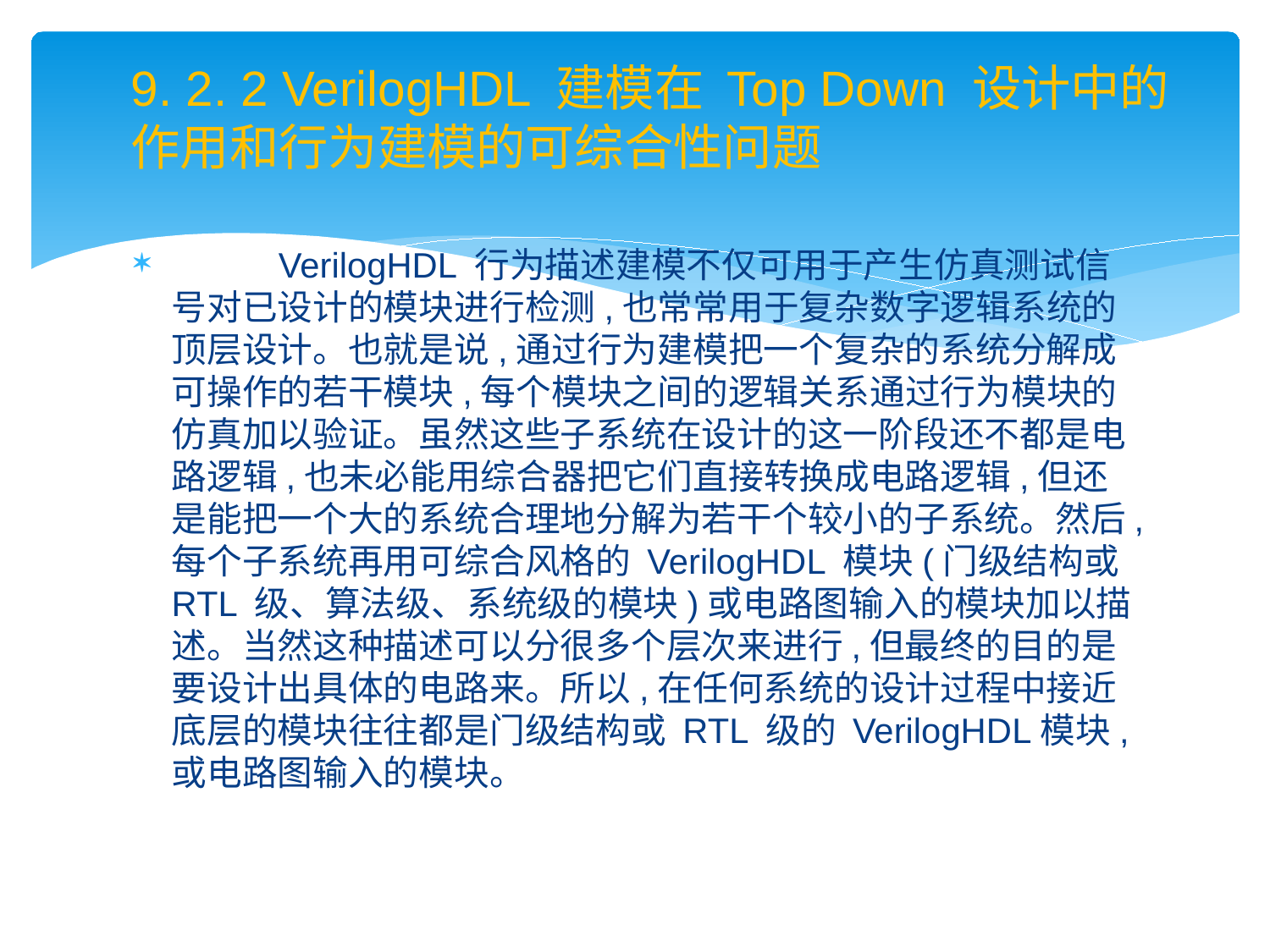

9. 2. 2 VerilogHDL 建模在 Top Down 设计中的作用和行为建模的可综合性问题
           VerilogHDL 行为描述建模不仅可用于产生仿真测试信号对已设计的模块进行检测,也常常用于复杂数字逻辑系统的顶层设计。也就是说,通过行为建模把一个复杂的系统分解成可操作的若干模块,每个模块之间的逻辑关系通过行为模块的仿真加以验证。虽然这些子系统在设计的这一阶段还不都是电路逻辑,也未必能用综合器把它们直接转换成电路逻辑,但还是能把一个大的系统合理地分解为若干个较小的子系统。然后,每个子系统再用可综合风格的 VerilogHDL 模块(门级结构或 RTL 级、算法级、系统级的模块)或电路图输入的模块加以描述。当然这种描述可以分很多个层次来进行,但最终的目的是要设计出具体的电路来。所以,在任何系统的设计过程中接近底层的模块往往都是门级结构或 RTL 级的 VerilogHDL模块,或电路图输入的模块。